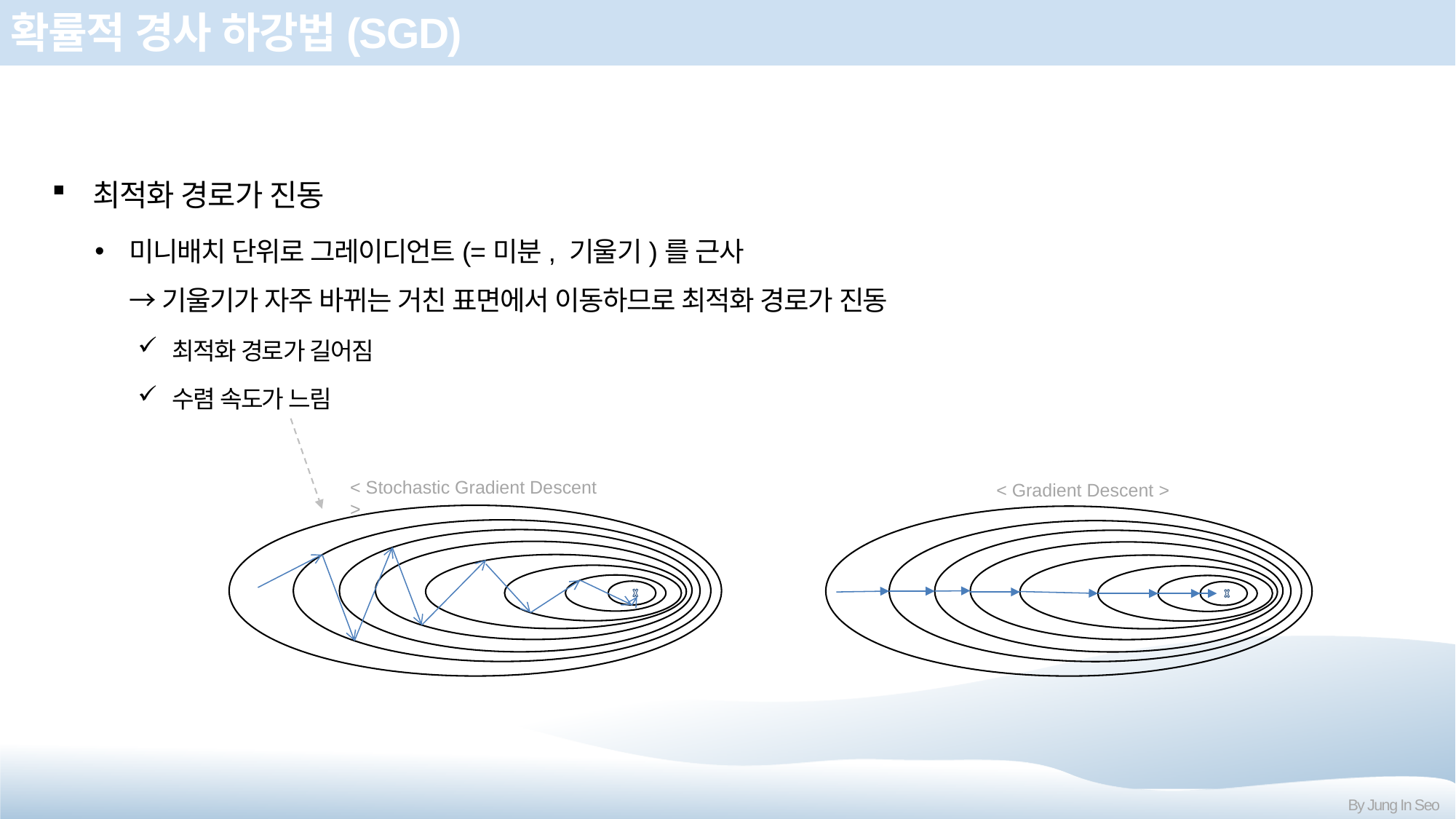

# 확률적 경사 하강법(SGD)

최적화 경로가 진동
미니배치 단위로 그레이디언트(=미분, 기울기)를 근사
→ 기울기가 자주 바뀌는 거친 표면에서 이동하므로 최적화 경로가 진동
최적화 경로가 길어짐
수렴 속도가 느림
< Stochastic Gradient Descent >

< Gradient Descent >